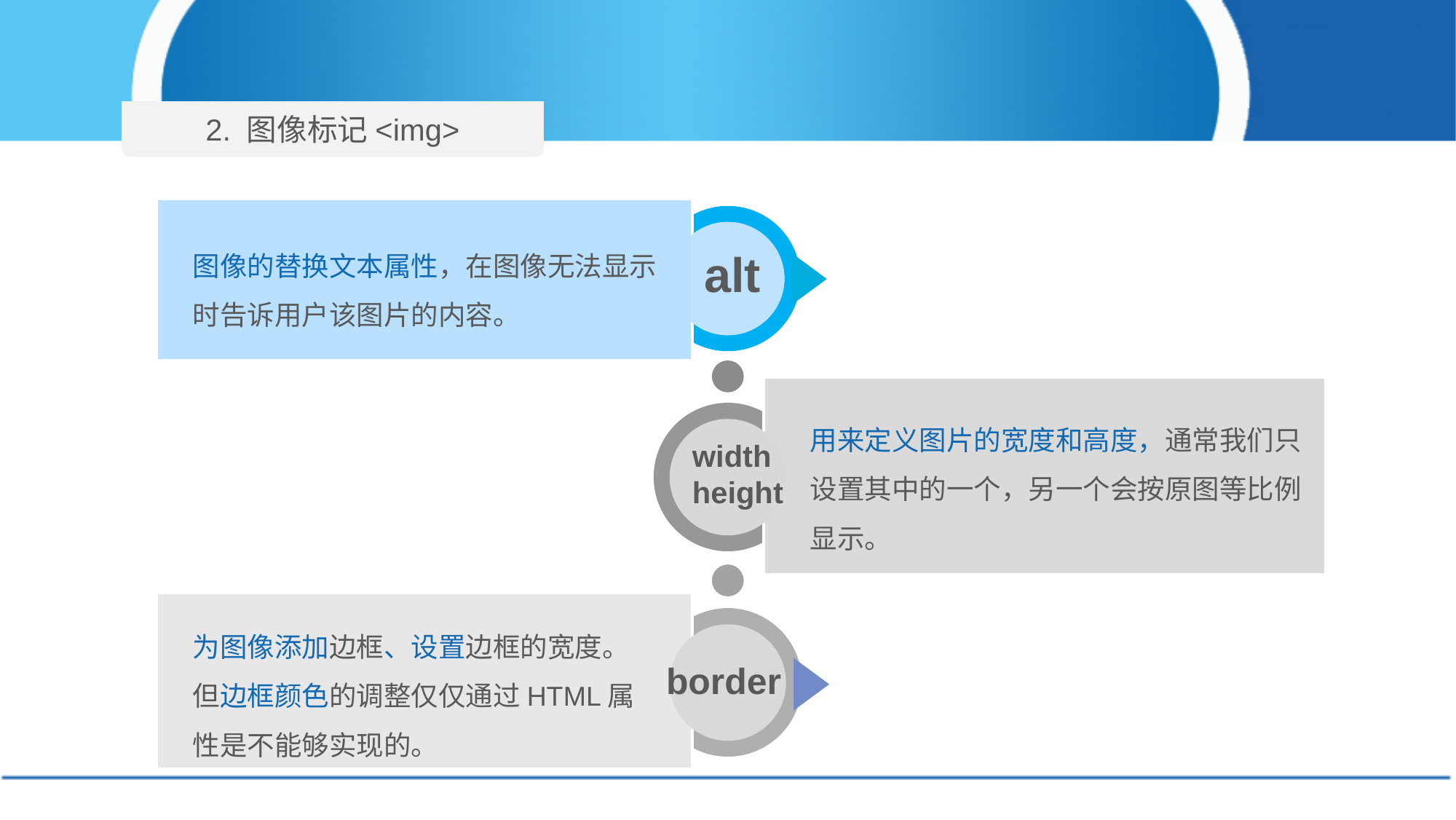

2. 图像标记<img>

图像的替换文本属性，在图像无法显示时告诉用户该图片的内容。
alt

用来定义图片的宽度和高度，通常我们只设置其中的一个，另一个会按原图等比例显示。

width
height

为图像添加边框、设置边框的宽度。但边框颜色的调整仅仅通过HTML属性是不能够实现的。

border